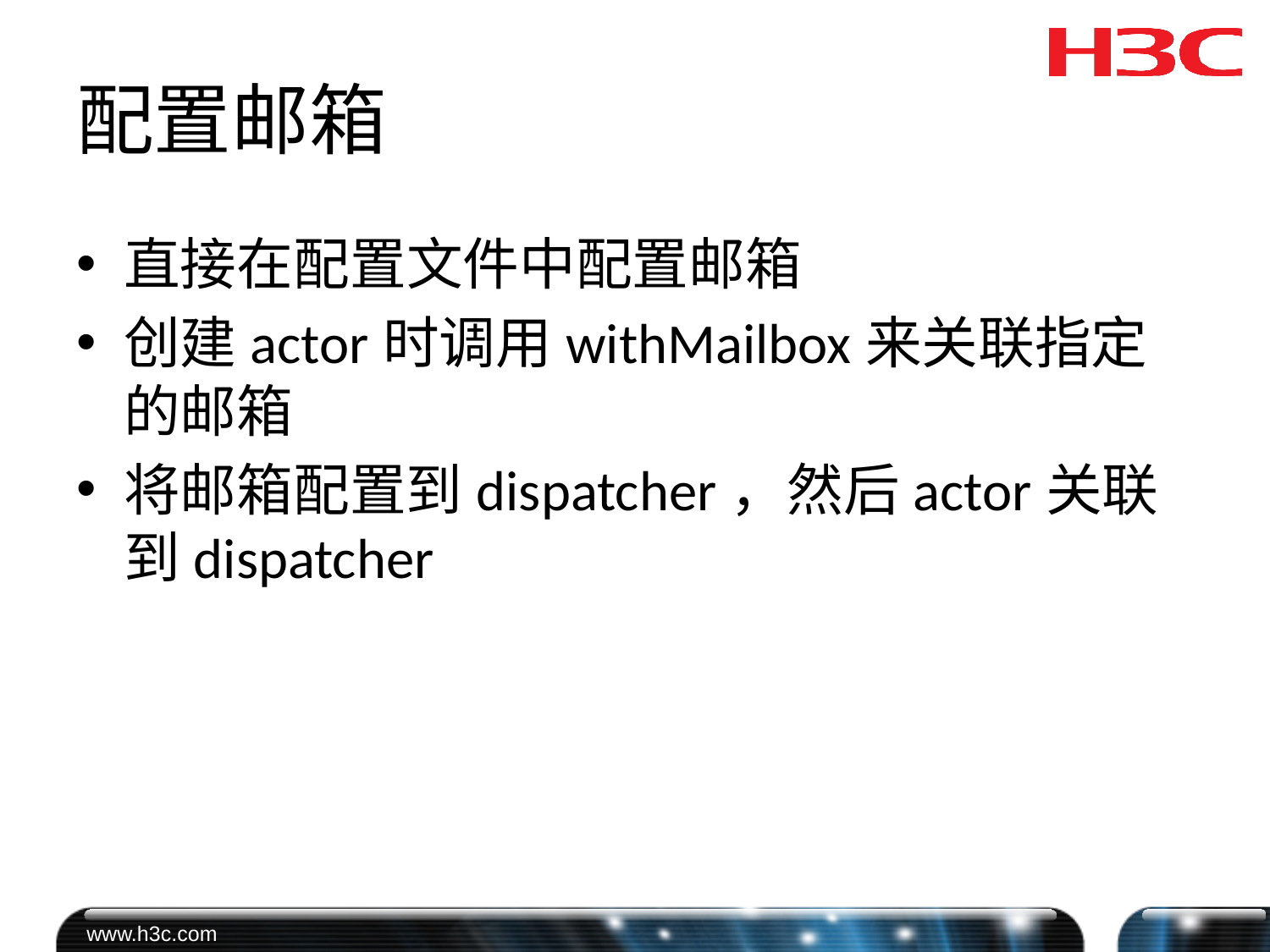

# 配置邮箱
直接在配置文件中配置邮箱
创建actor时调用withMailbox来关联指定的邮箱
将邮箱配置到dispatcher，然后actor关联到dispatcher